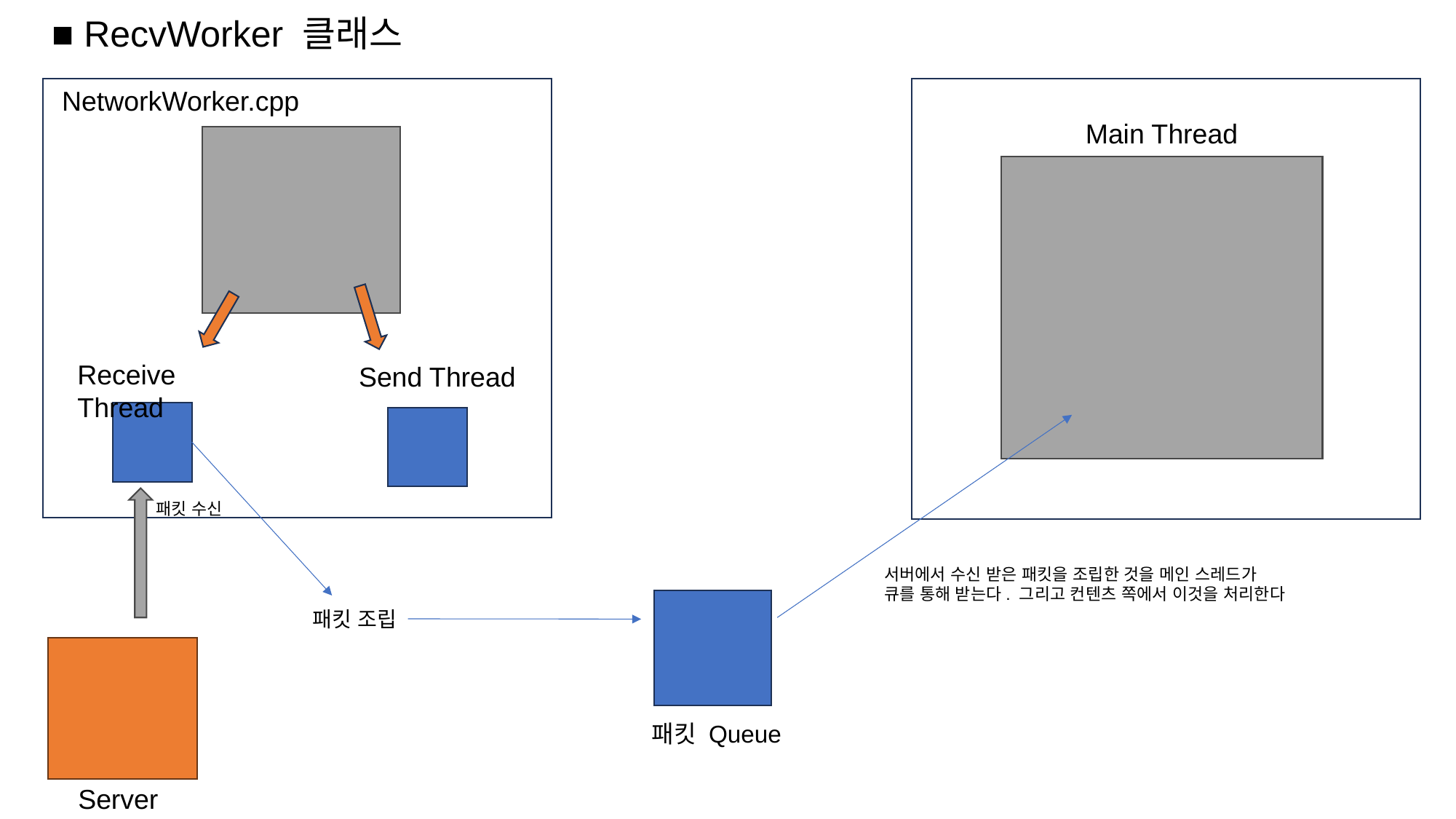

■ RecvWorker 클래스

NetworkWorker.cpp

Main Thread

Receive Thread
Send Thread

패킷 수신

서버에서 수신 받은 패킷을 조립한 것을 메인 스레드가
큐를 통해 받는다. 그리고 컨텐츠 쪽에서 이것을 처리한다

패킷 조립

패킷 Queue
Server